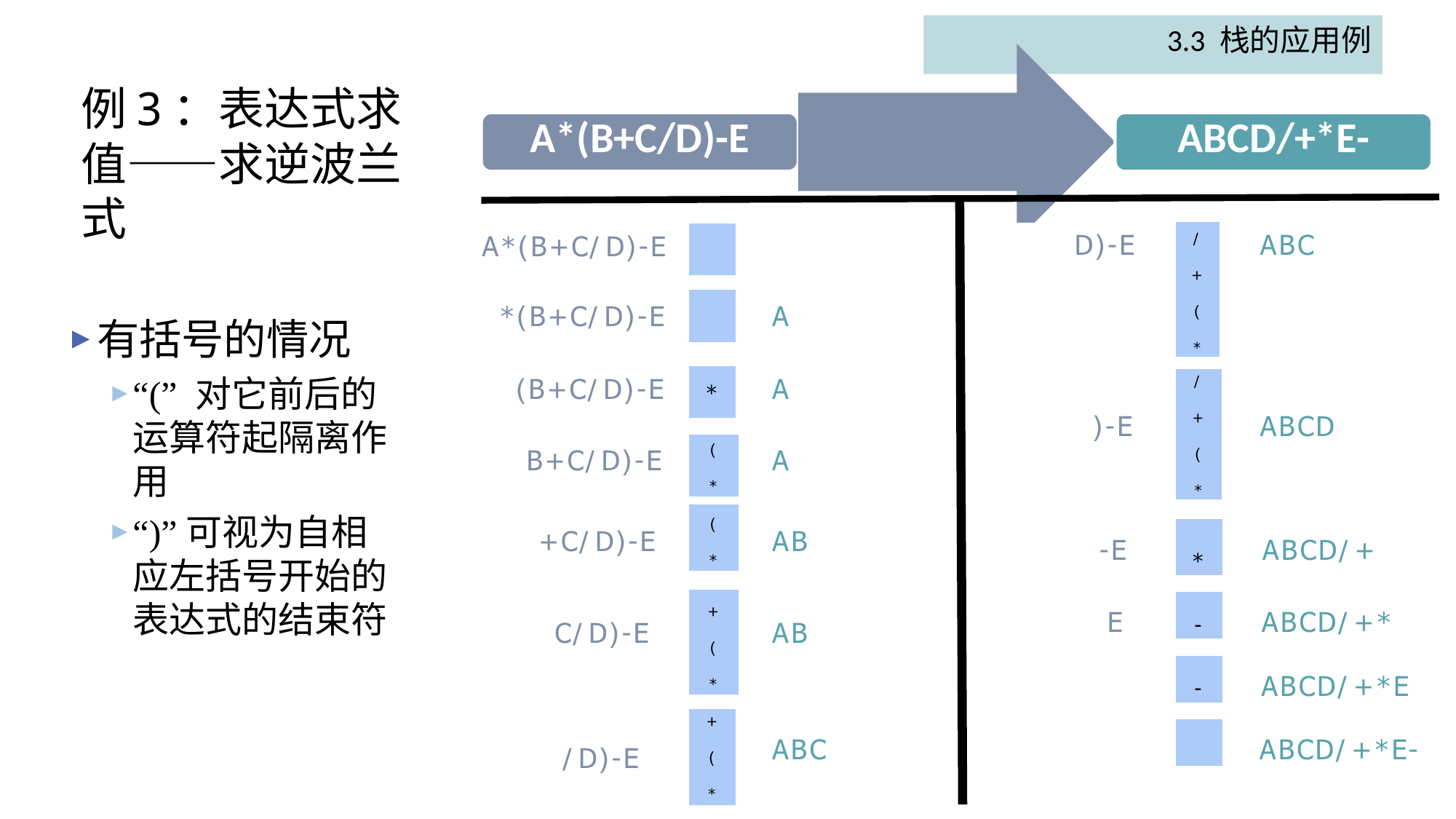

3.3 栈的应用例

# 例3：表达式求值——求逆波兰式
A*(B+C/D)-E
ABCD/+*E-

           D)-E
/

+

(

*
ABC
A*(B+C/D)-E

A
  *(B+C/D)-E
有括号的情况
“(” 对它前后的运算符起隔离作用
“)”可视为自相应左括号开始的表达式的结束符
    (B+C/D)-E
*
A
/

+

(

*
             )-E
ABCD
(

*
     B+C/D)-E
A
(

*
       +C/D)-E
AB
*
              -E
ABCD/+
+

(

*
-
               E
ABCD/+*
         C/D)-E
AB
-

ABCD/+*E
+

(

*

ABC

ABCD/+*E-
          /D)-E